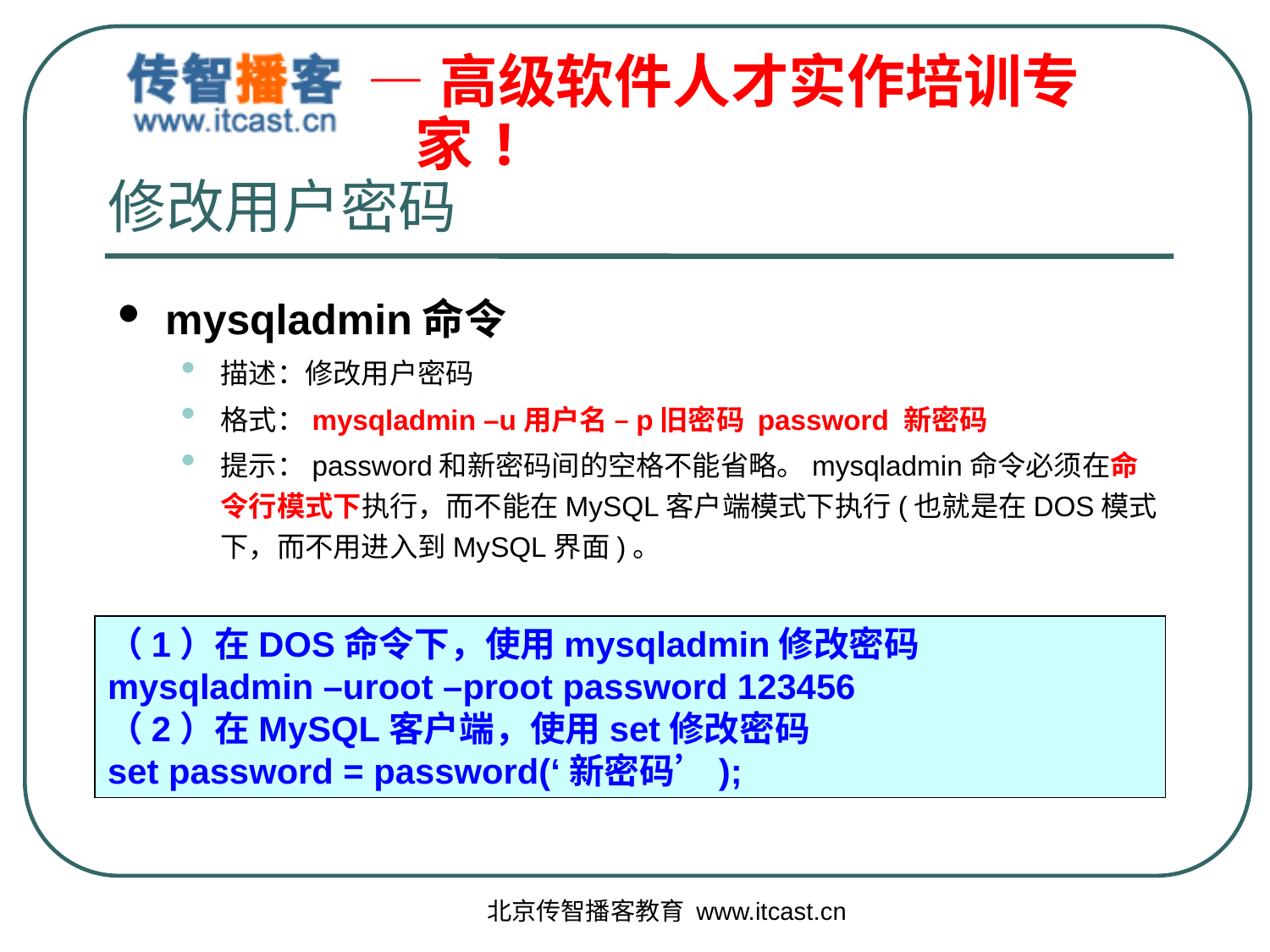

# 修改用户密码
mysqladmin命令
描述：修改用户密码
格式：mysqladmin –u用户名 –p旧密码 password 新密码
提示：password和新密码间的空格不能省略。mysqladmin命令必须在命令行模式下执行，而不能在MySQL客户端模式下执行(也就是在DOS模式下，而不用进入到MySQL界面)。

（1）在DOS命令下，使用mysqladmin修改密码
mysqladmin –uroot –proot password 123456
（2）在MySQL客户端，使用set修改密码
set password = password(‘新密码’);